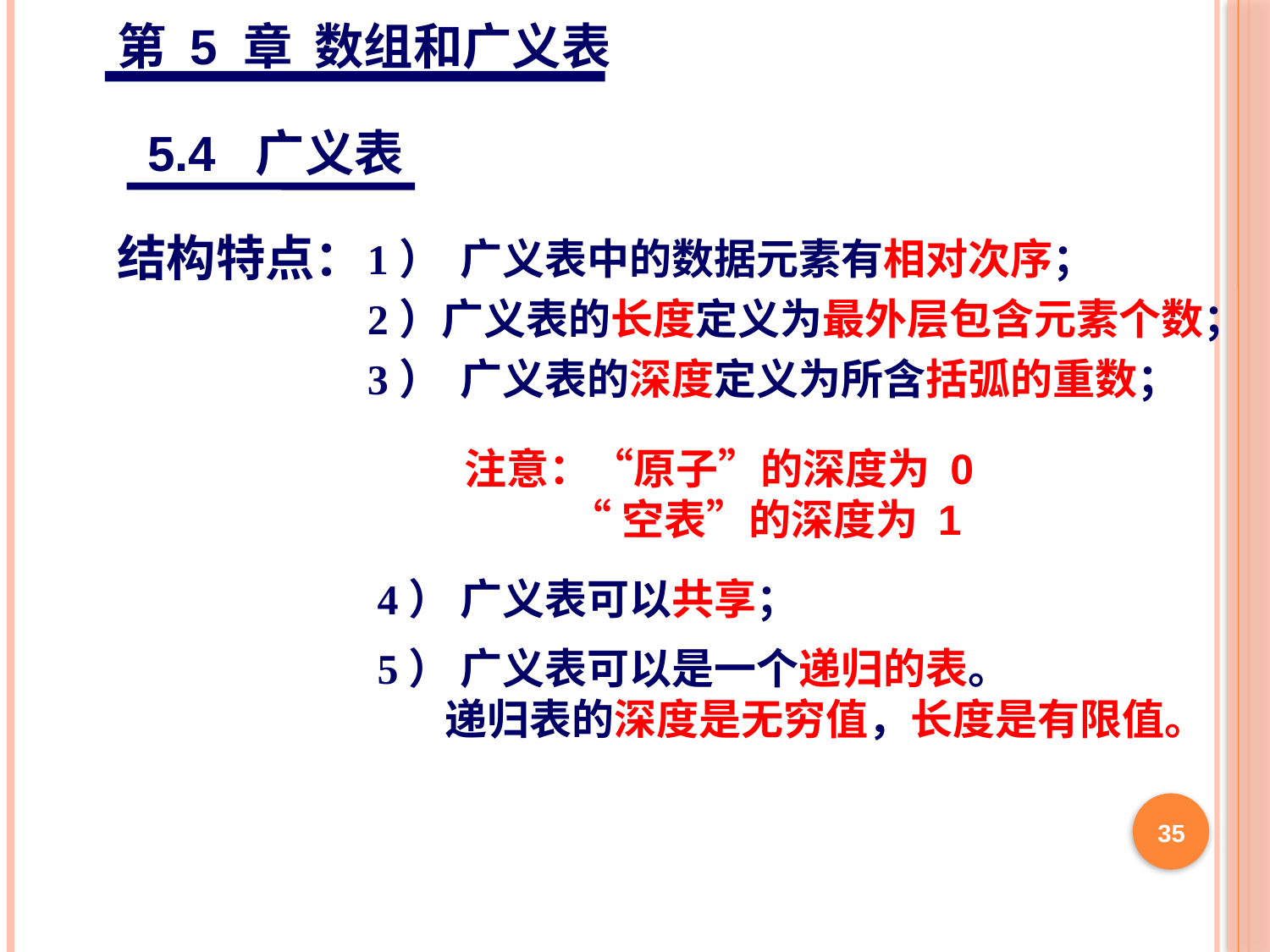

第 5 章  数组和广义表

5.4  广义表

结构特点：
1）  广义表中的数据元素有相对次序；
2）广义表的长度定义为最外层包含元素个数；
3）  广义表的深度定义为所含括弧的重数；
注意：“原子”的深度为 0
           “空表”的深度为 1
4） 广义表可以共享；
5） 广义表可以是一个递归的表。
      递归表的深度是无穷值，长度是有限值。
35